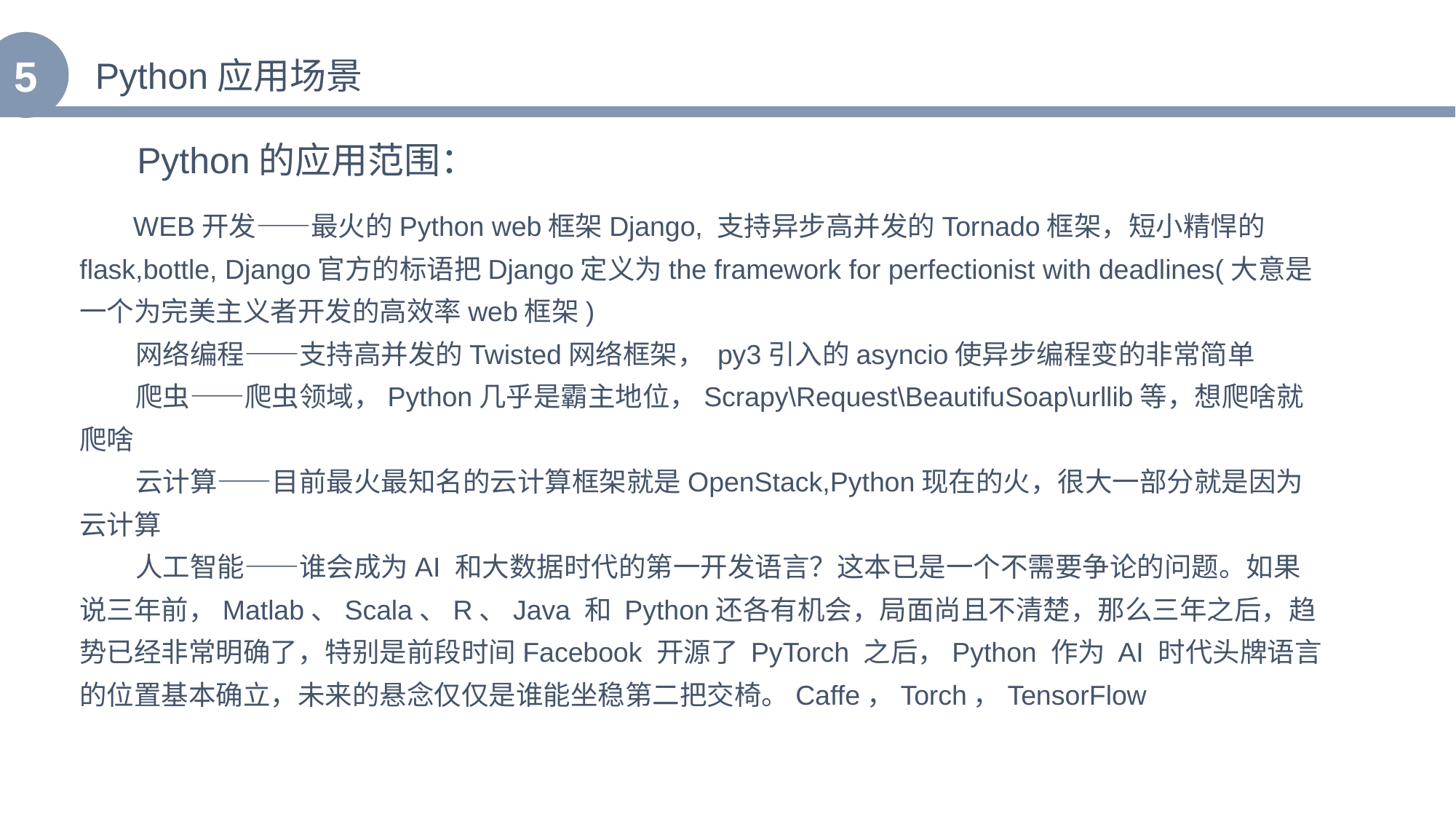

5
Python应用场景
Python的应用范围：
       WEB开发——最火的Python web框架Django, 支持异步高并发的Tornado框架，短小精悍的flask,bottle, Django官方的标语把Django定义为the framework for perfectionist with deadlines(大意是一个为完美主义者开发的高效率web框架)
        网络编程——支持高并发的Twisted网络框架， py3引入的asyncio使异步编程变的非常简单
        爬虫——爬虫领域，Python几乎是霸主地位，Scrapy\Request\BeautifuSoap\urllib等，想爬啥就爬啥
        云计算——目前最火最知名的云计算框架就是OpenStack,Python现在的火，很大一部分就是因为云计算
        人工智能——谁会成为AI 和大数据时代的第一开发语言？这本已是一个不需要争论的问题。如果说三年前，Matlab、Scala、R、Java 和 Python还各有机会，局面尚且不清楚，那么三年之后，趋势已经非常明确了，特别是前段时间Facebook 开源了 PyTorch 之后，Python 作为 AI 时代头牌语言的位置基本确立，未来的悬念仅仅是谁能坐稳第二把交椅。Caffe，Torch，TensorFlow